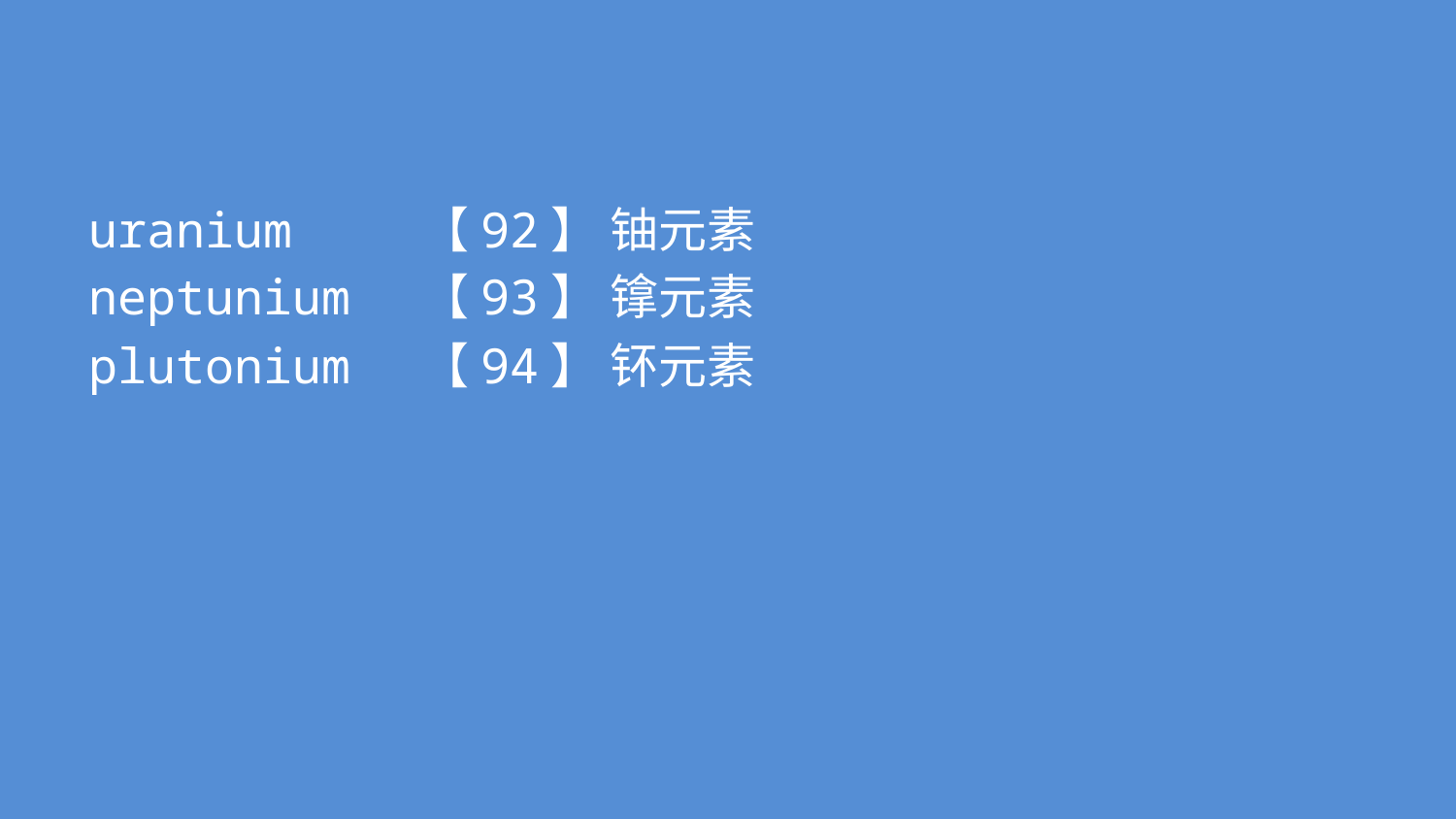

#
uranium    【92】 铀元素
neptunium  【93】 镎元素
plutonium  【94】 钚元素